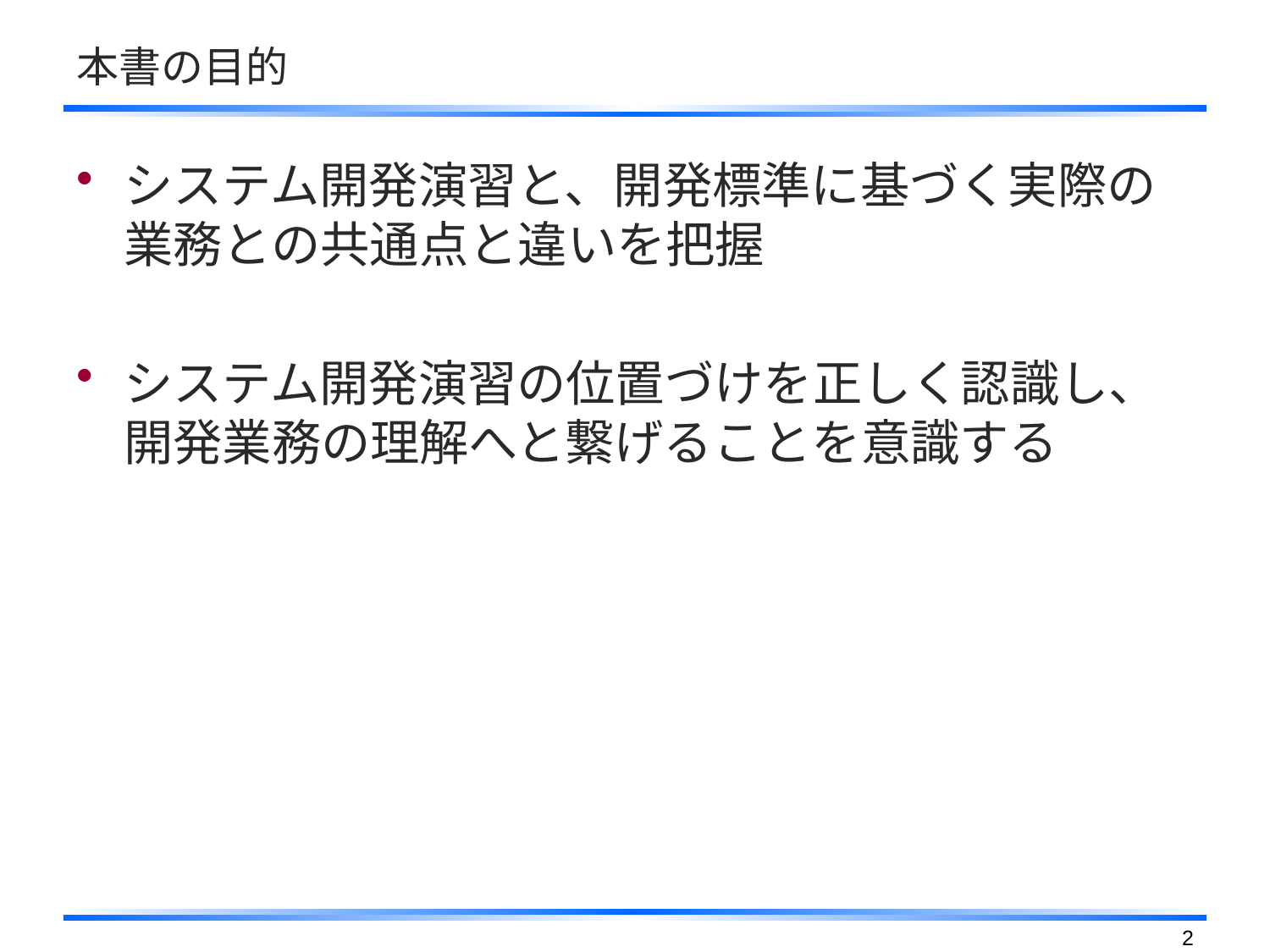

# 本書の目的
システム開発演習と、開発標準に基づく実際の業務との共通点と違いを把握

システム開発演習の位置づけを正しく認識し、開発業務の理解へと繋げることを意識する

2